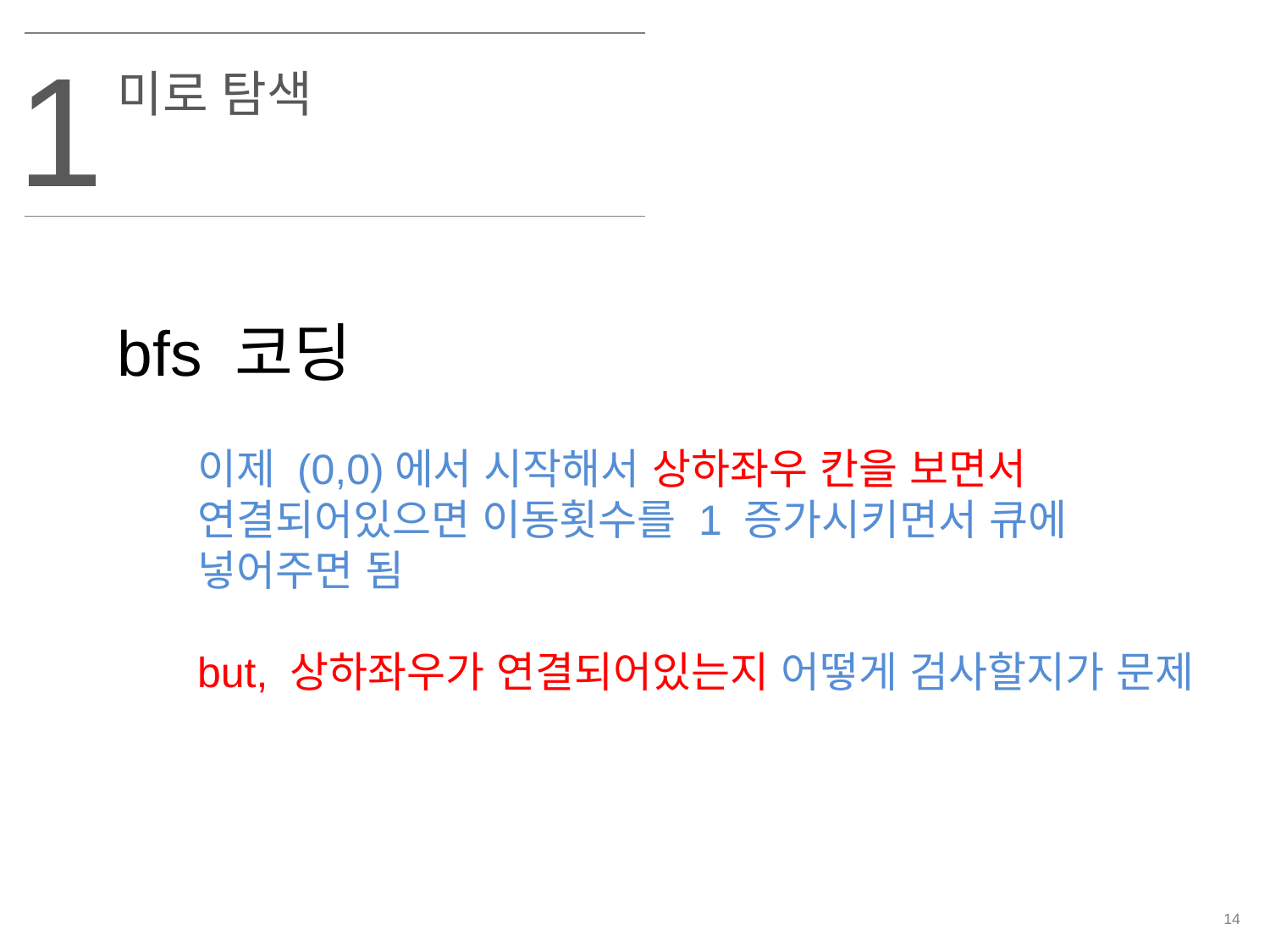

1
미로 탐색
bfs 코딩
이제 (0,0)에서 시작해서 상하좌우 칸을 보면서 연결되어있으면 이동횟수를 1 증가시키면서 큐에 넣어주면 됨

but, 상하좌우가 연결되어있는지 어떻게 검사할지가 문제